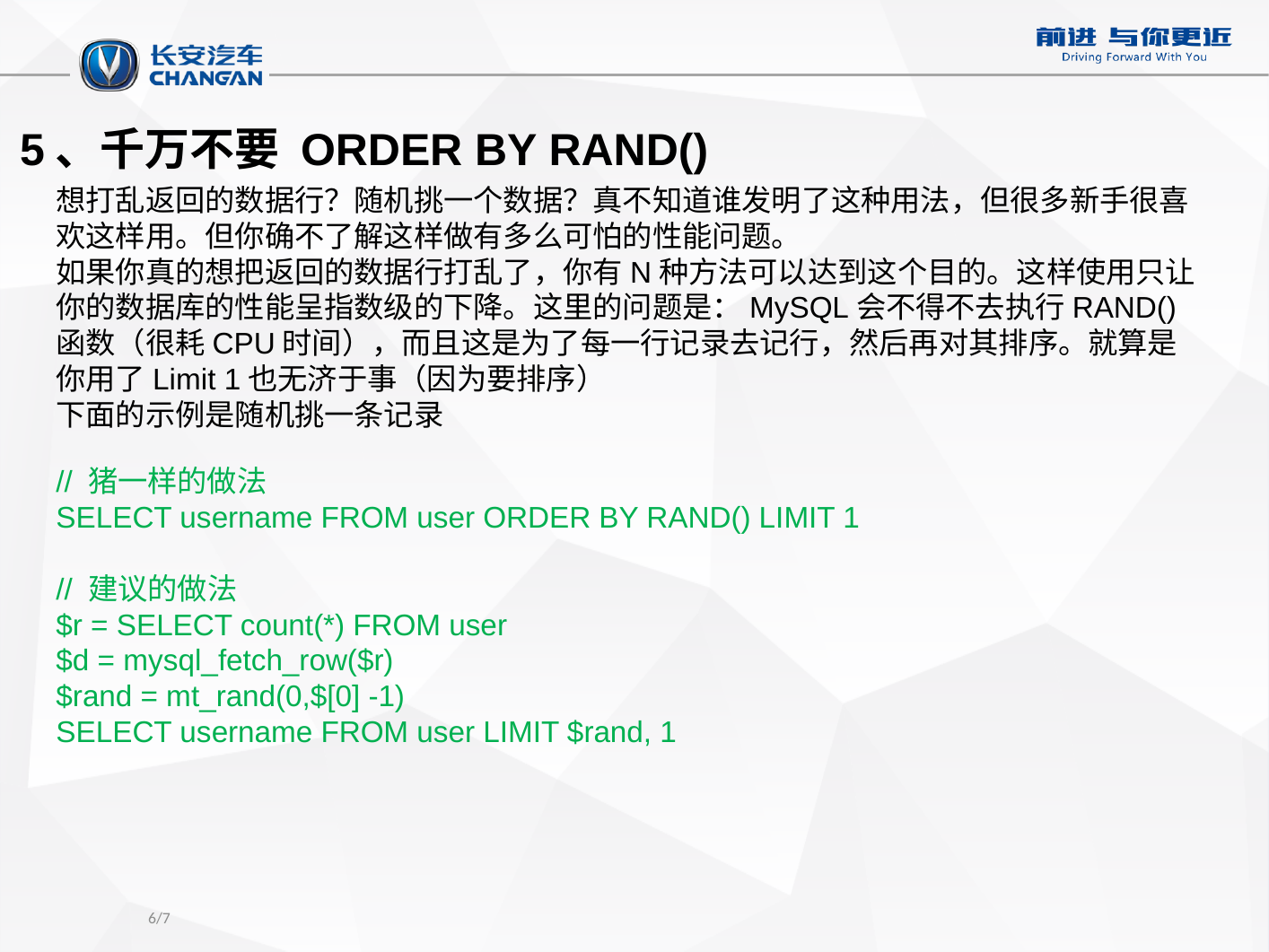

5、千万不要 ORDER BY RAND()

想打乱返回的数据行？随机挑一个数据？真不知道谁发明了这种用法，但很多新手很喜欢这样用。但你确不了解这样做有多么可怕的性能问题。
如果你真的想把返回的数据行打乱了，你有N种方法可以达到这个目的。这样使用只让你的数据库的性能呈指数级的下降。这里的问题是：MySQL会不得不去执行RAND()函数（很耗CPU时间），而且这是为了每一行记录去记行，然后再对其排序。就算是你用了Limit 1也无济于事（因为要排序）
下面的示例是随机挑一条记录
// 猪一样的做法
SELECT username FROM user ORDER BY RAND() LIMIT 1

// 建议的做法
$r = SELECT count(*) FROM user
$d = mysql_fetch_row($r)
$rand = mt_rand(0,$[0] -1)
SELECT username FROM user LIMIT $rand, 1
6/7